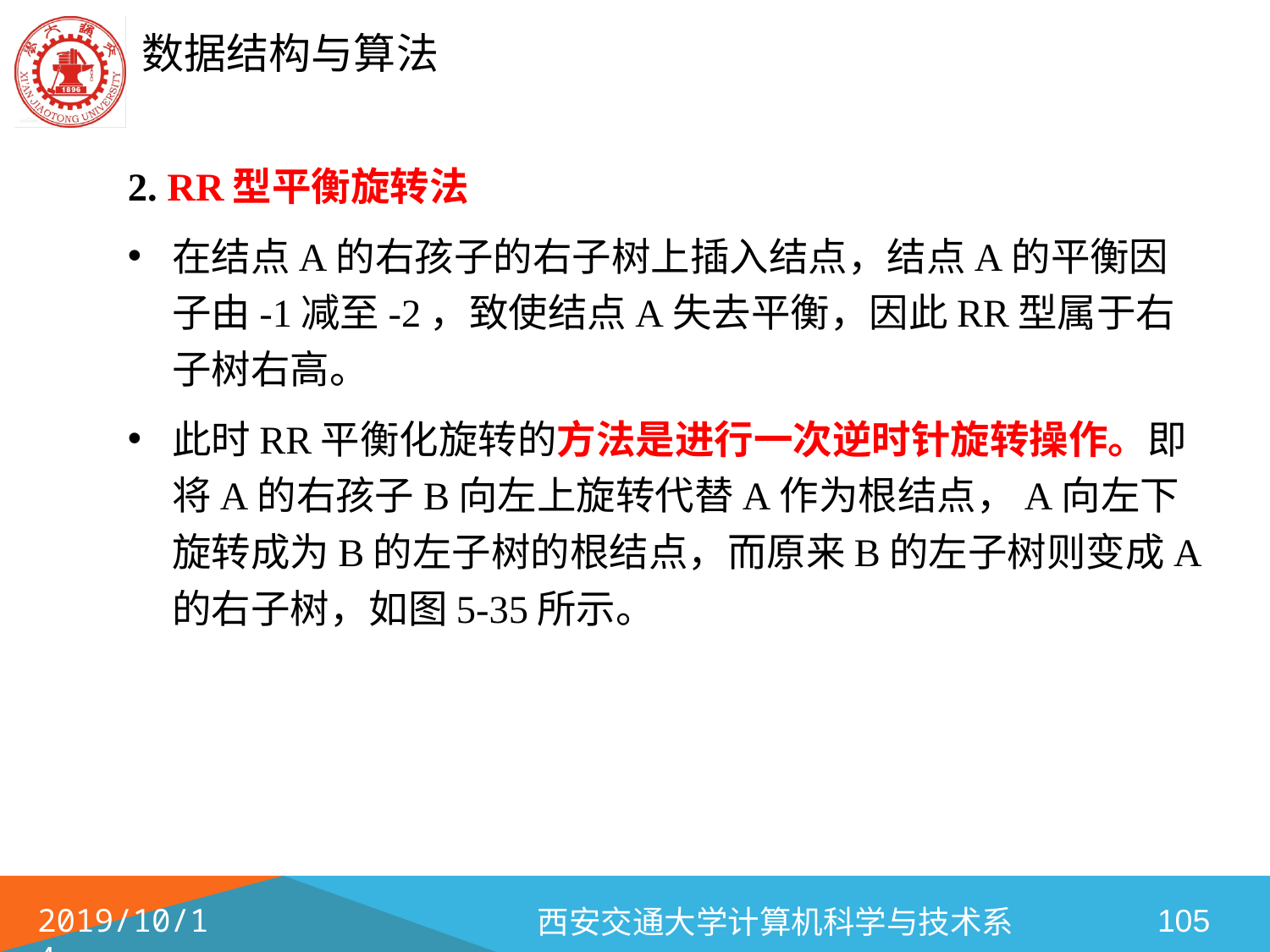

2. RR型平衡旋转法
在结点A的右孩子的右子树上插入结点，结点A的平衡因子由-1减至-2，致使结点A失去平衡，因此RR型属于右子树右高。
此时RR平衡化旋转的方法是进行一次逆时针旋转操作。即将A的右孩子B向左上旋转代替A作为根结点，A向左下旋转成为B的左子树的根结点，而原来B的左子树则变成A的右子树，如图5-35所示。